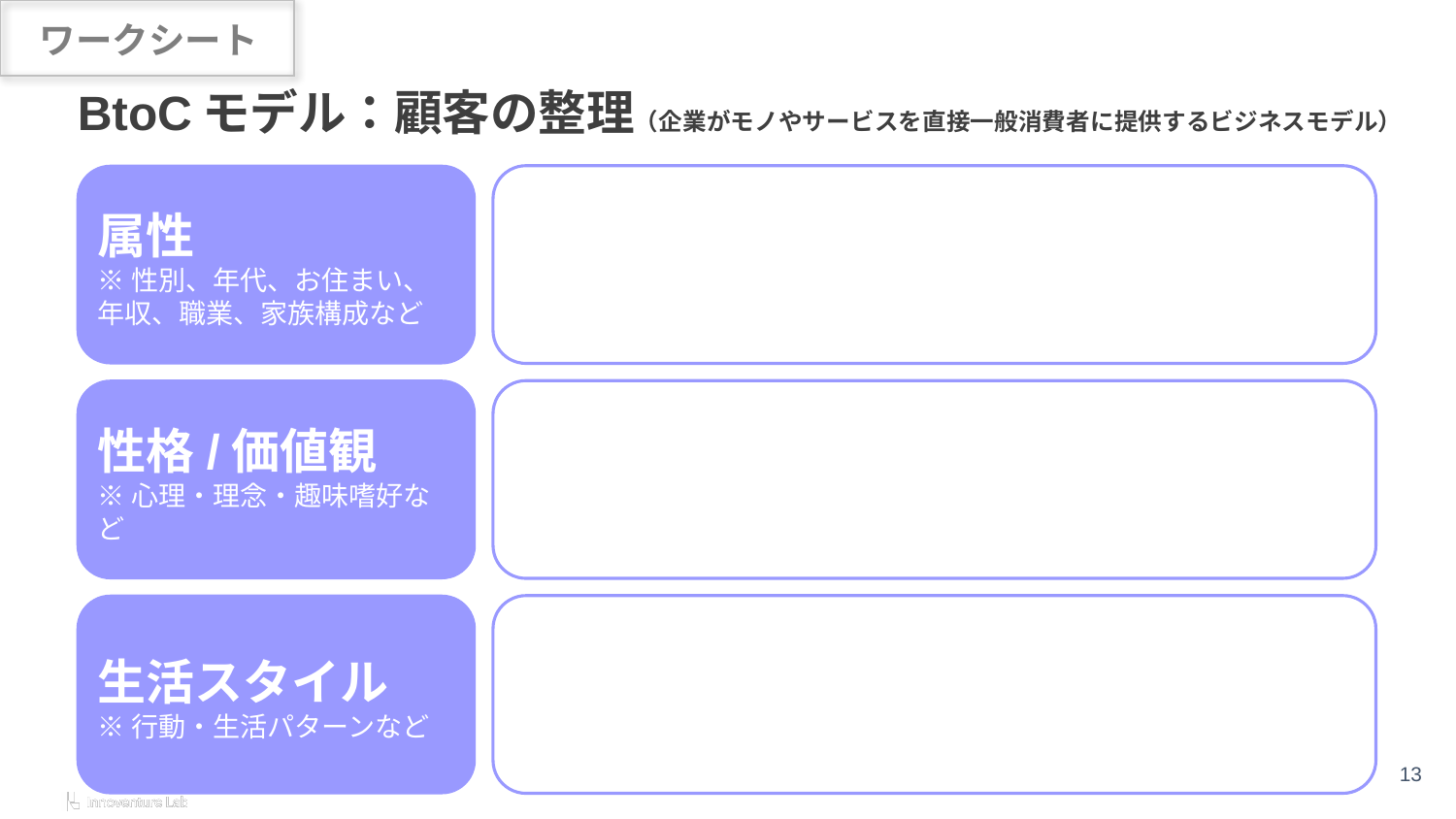

ワークシート
# BtoCモデル：顧客の整理（企業がモノやサービスを直接一般消費者に提供するビジネスモデル）

属性
※性別、年代、お住まい、
年収、職業、家族構成など

性格/価値観
※心理・理念・趣味嗜好など

生活スタイル
※行動・生活パターンなど
13